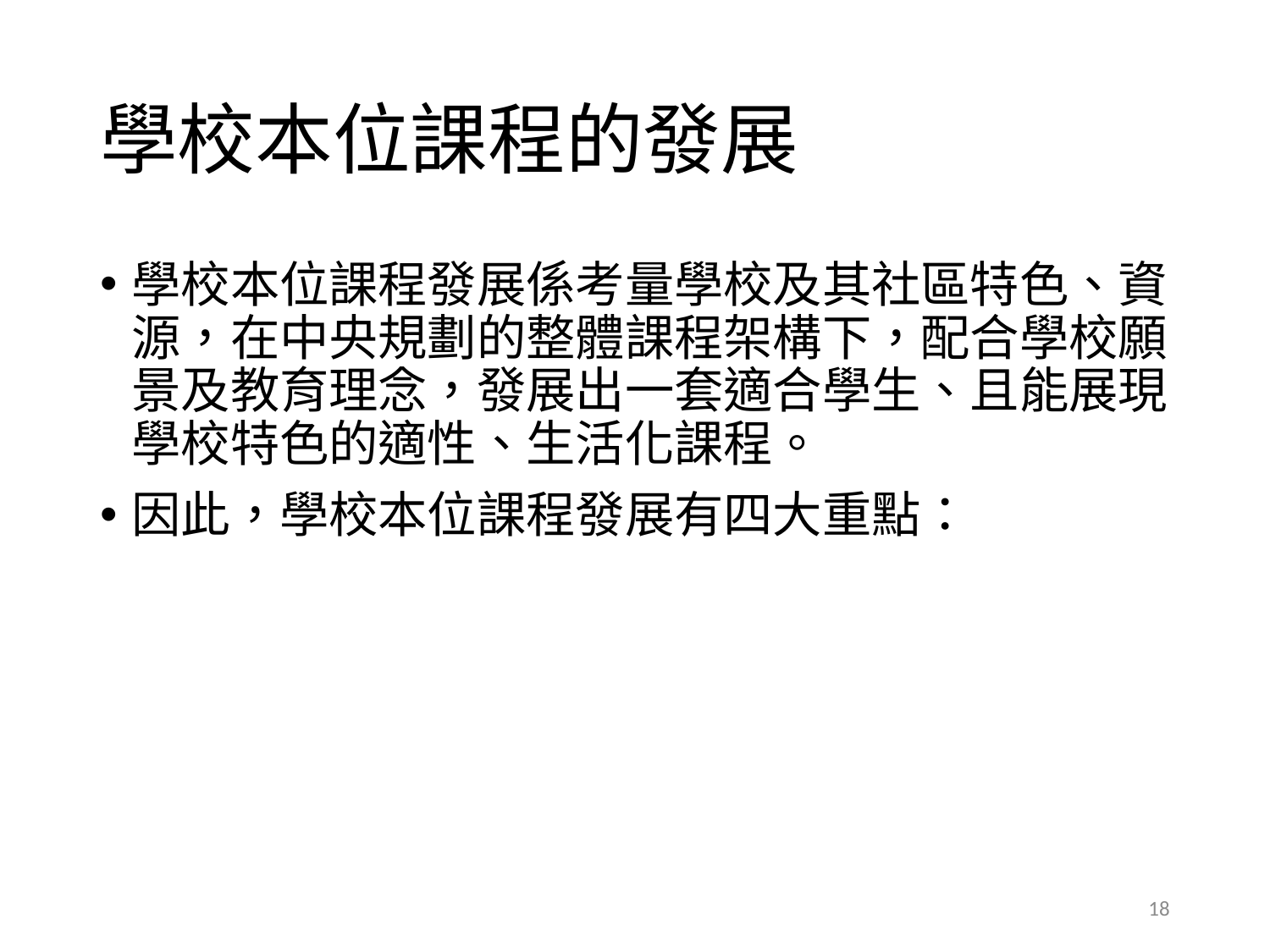

# 學校本位課程的發展
學校本位課程發展係考量學校及其社區特色、資源，在中央規劃的整體課程架構下，配合學校願景及教育理念，發展出一套適合學生、且能展現學校特色的適性、生活化課程。
因此，學校本位課程發展有四大重點：

18